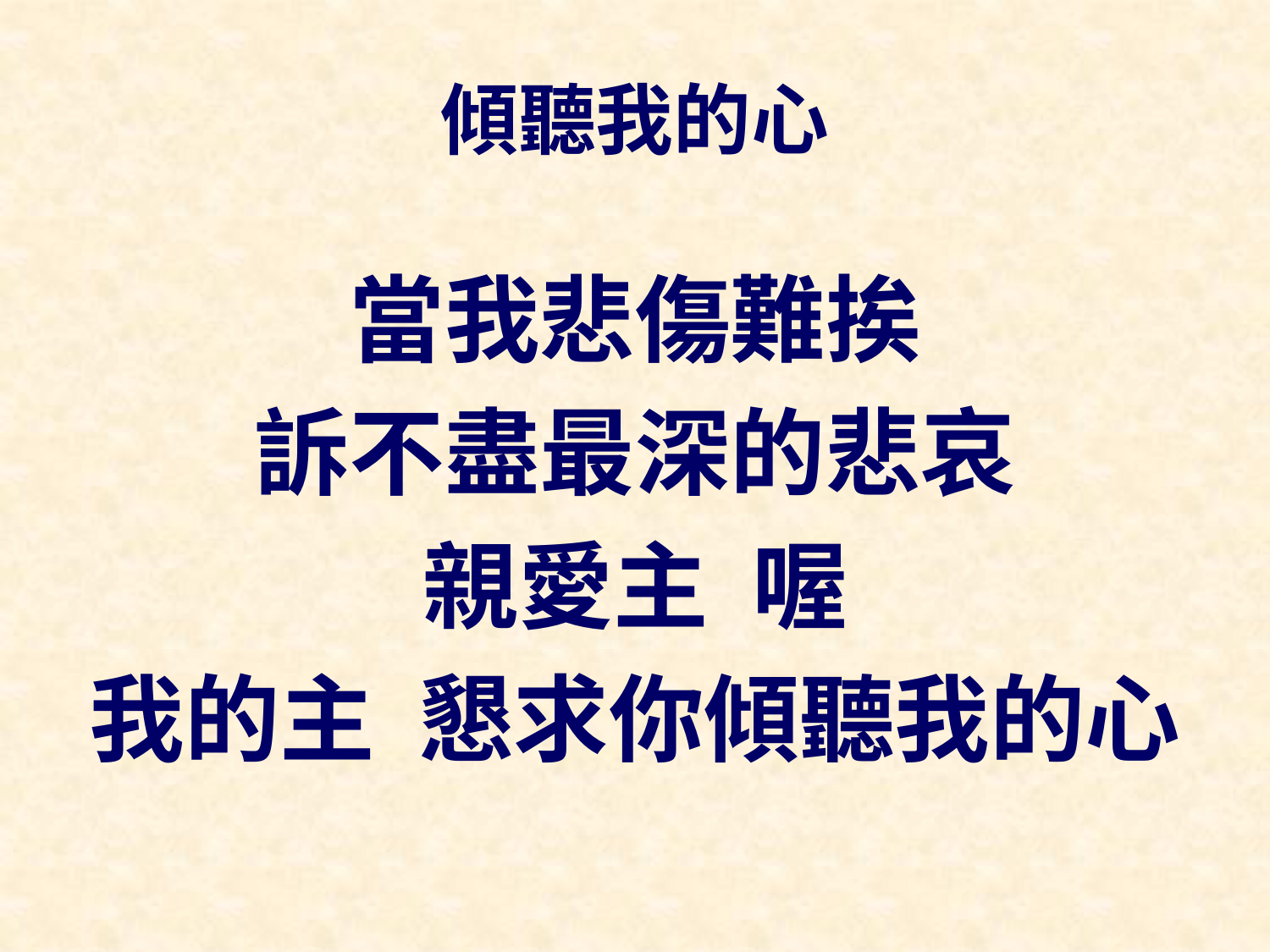

# 傾聽我的心
當我悲傷難挨
訴不盡最深的悲哀
親愛主  喔
我的主  懇求你傾聽我的心